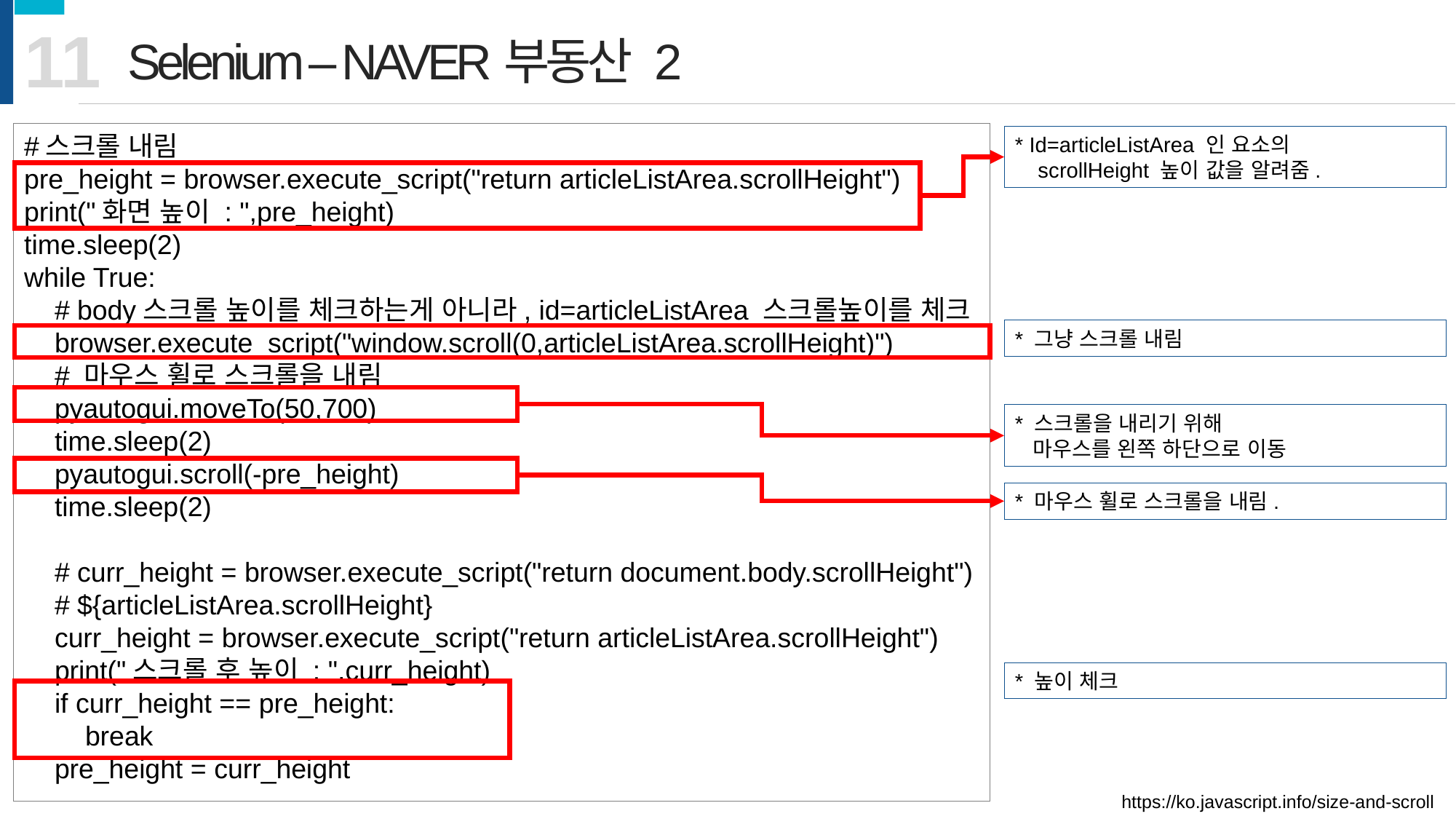

11
Selenium – NAVER부동산 2
#스크롤 내림
pre_height = browser.execute_script("return articleListArea.scrollHeight")
print("화면 높이 : ",pre_height)
time.sleep(2)
while True:
    # body스크롤 높이를 체크하는게 아니라, id=articleListArea 스크롤높이를 체크
    browser.execute_script("window.scroll(0,articleListArea.scrollHeight)")
    # 마우스 휠로 스크롤을 내림
    pyautogui.moveTo(50,700)
    time.sleep(2)
    pyautogui.scroll(-pre_height)
    time.sleep(2)

    # curr_height = browser.execute_script("return document.body.scrollHeight")
    # ${articleListArea.scrollHeight}
    curr_height = browser.execute_script("return articleListArea.scrollHeight")
    print("스크롤 후 높이 : ",curr_height)
    if curr_height == pre_height:
        break
    pre_height = curr_height
* Id=articleListArea 인 요소의
   scrollHeight 높이 값을 알려줌.

* 그냥 스크롤 내림

* 스크롤을 내리기 위해
   마우스를 왼쪽 하단으로 이동

* 마우스 휠로 스크롤을 내림.
* 높이 체크

https://ko.javascript.info/size-and-scroll